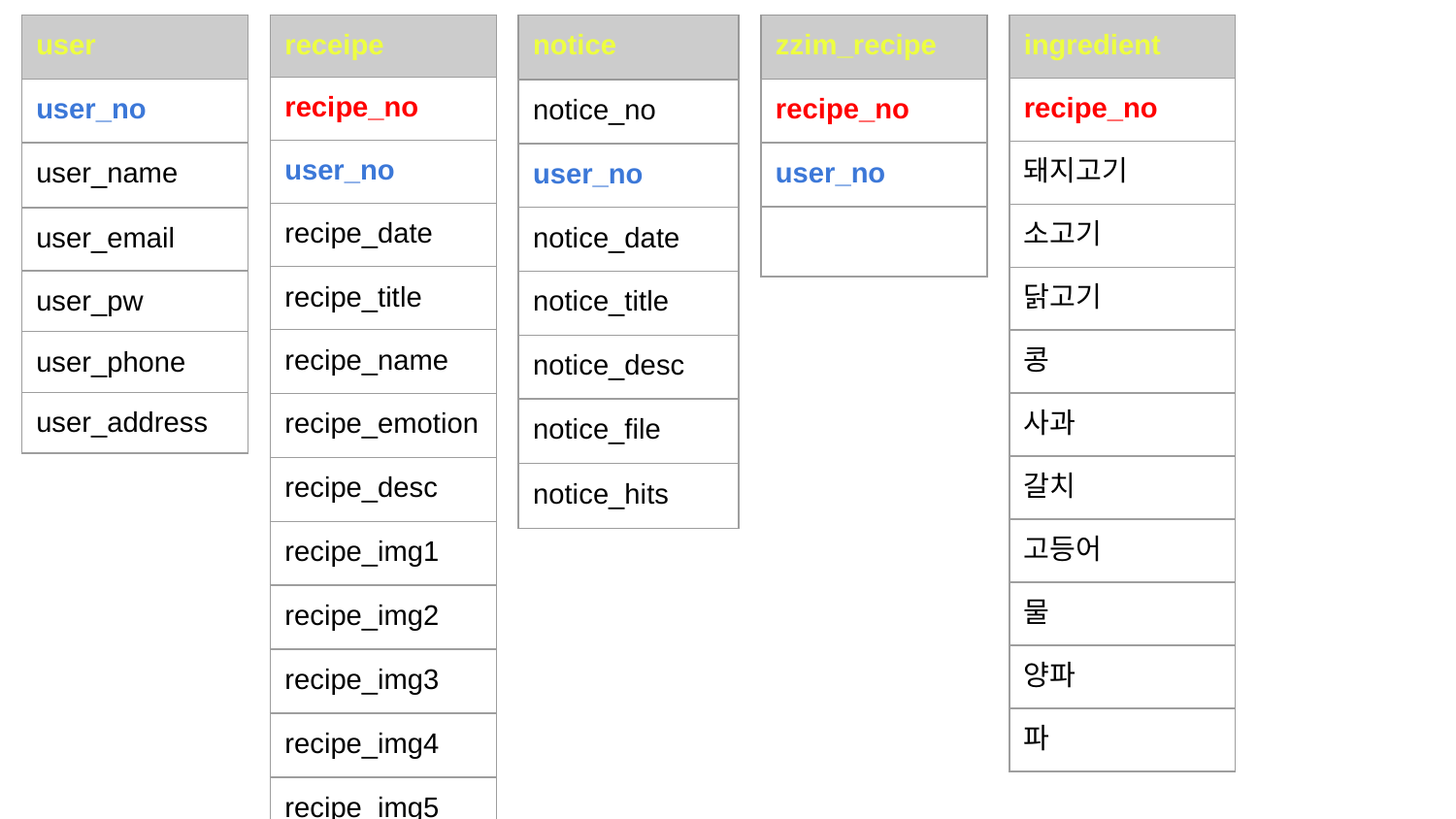

| receipe |
| --- |
| recipe\_no |
| user\_no |
| recipe\_date |
| recipe\_title |
| recipe\_name |
| recipe\_emotion |
| recipe\_desc |
| recipe\_img1 |
| recipe\_img2 |
| recipe\_img3 |
| recipe\_img4 |
| recipe\_img5 |
| recipe\_img6 |
| recipe\_img7 |
| recipe\_img8 |
| recipe\_img9 |
| recipe\_img10 |
| 레시피 분류값 recipe\_cate |
| notice |
| --- |
| notice\_no |
| user\_no |
| notice\_date |
| notice\_title |
| notice\_desc |
| notice\_file |
| notice\_hits |
| user |
| --- |
| user\_no |
| user\_name |
| user\_email |
| user\_pw |
| user\_phone |
| user\_address |
| zzim\_recipe |
| --- |
| recipe\_no |
| user\_no |
|  |
| ingredient |
| --- |
| recipe\_no |
| 돼지고기 |
| 소고기 |
| 닭고기 |
| 콩 |
| 사과 |
| 갈치 |
| 고등어 |
| 물 |
| 양파 |
| 파 |